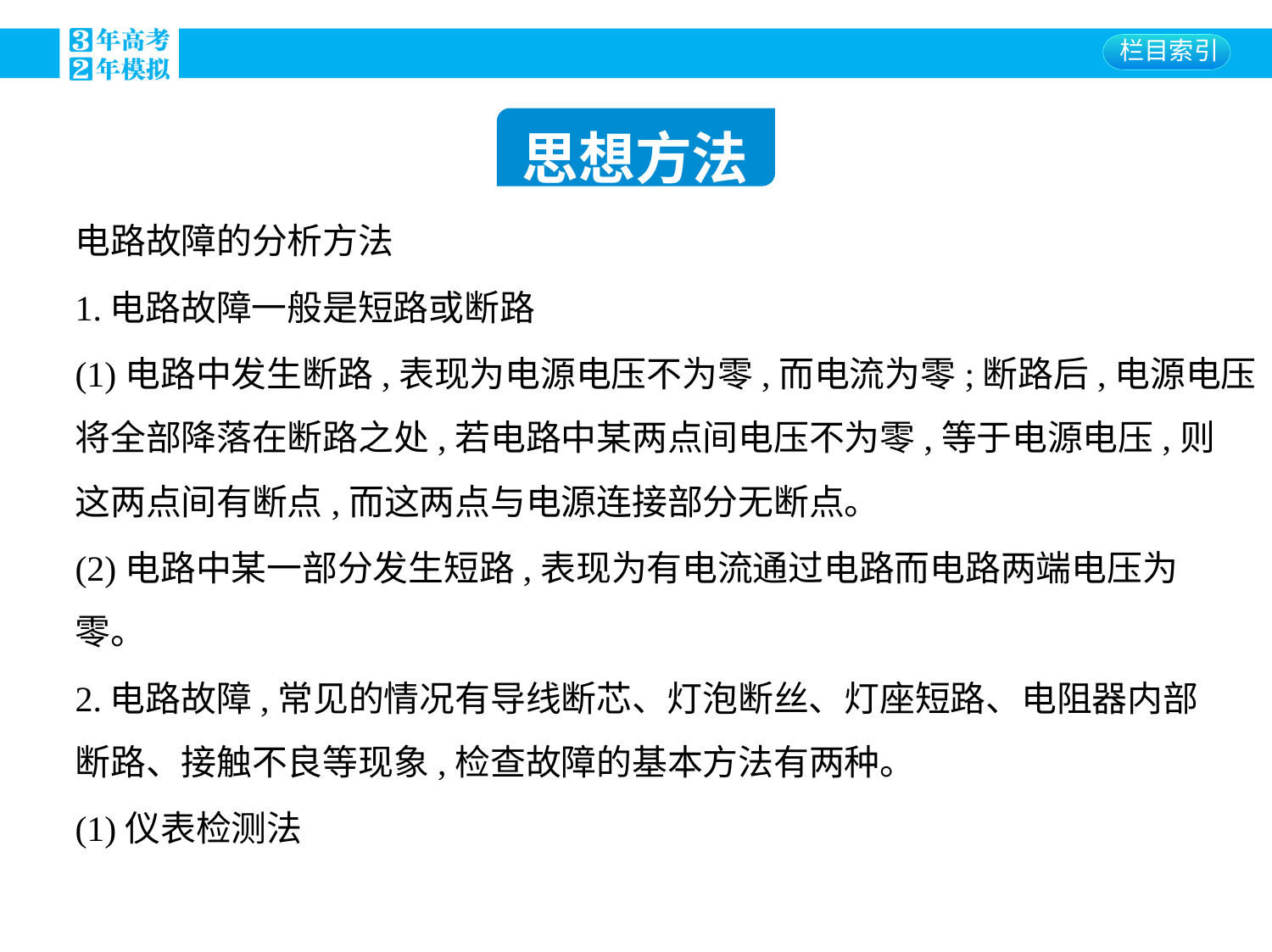

思想方法
电路故障的分析方法
1.电路故障一般是短路或断路
(1)电路中发生断路,表现为电源电压不为零,而电流为零;断路后,电源电压
将全部降落在断路之处,若电路中某两点间电压不为零,等于电源电压,则
这两点间有断点,而这两点与电源连接部分无断点。
(2)电路中某一部分发生短路,表现为有电流通过电路而电路两端电压为
零。
2.电路故障,常见的情况有导线断芯、灯泡断丝、灯座短路、电阻器内部
断路、接触不良等现象,检查故障的基本方法有两种。
(1)仪表检测法